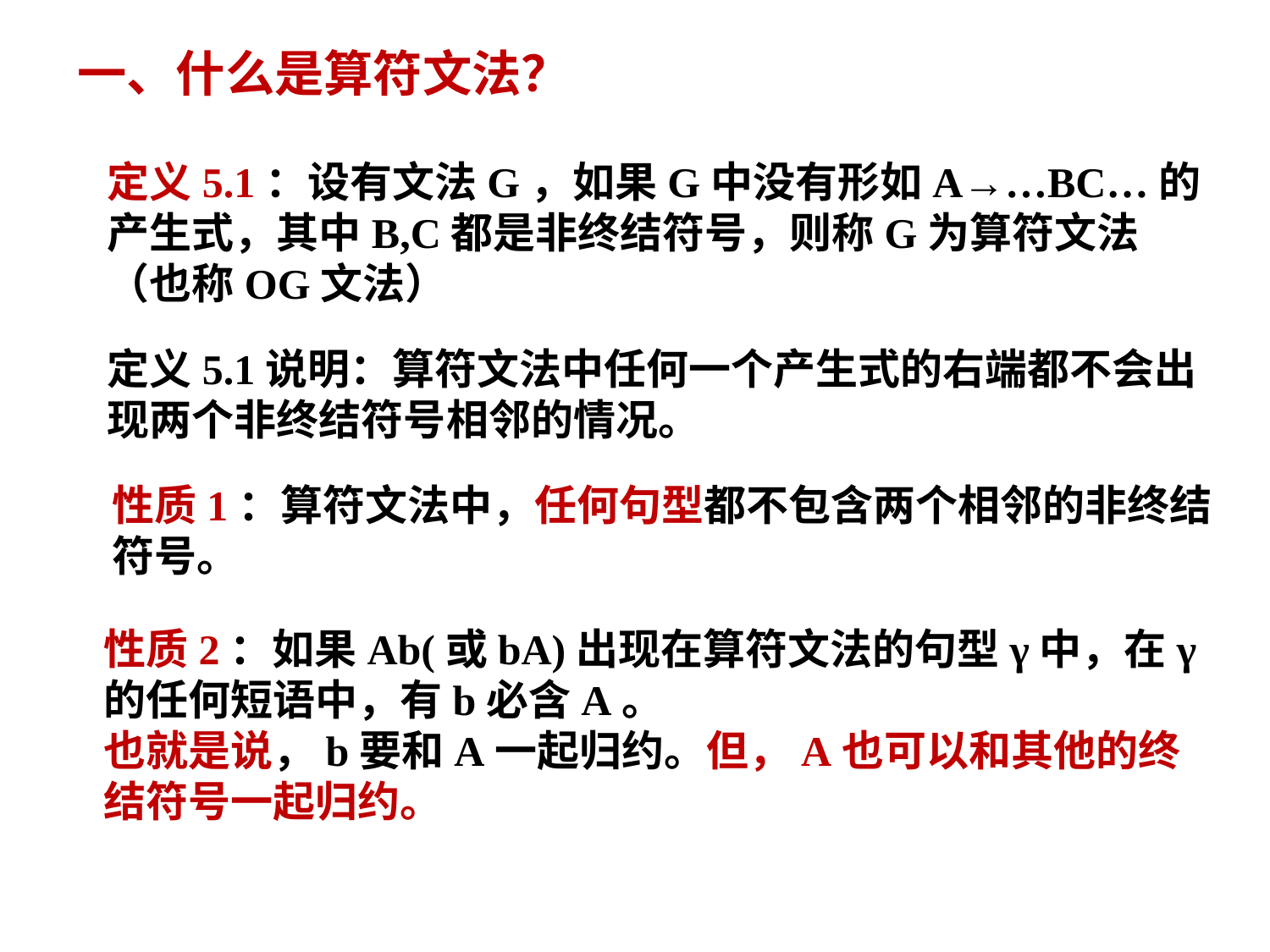

一、什么是算符文法？
定义5.1：设有文法G，如果G中没有形如A→…BC…的产生式，其中B,C都是非终结符号，则称G为算符文法（也称OG文法）
定义5.1说明：算符文法中任何一个产生式的右端都不会出现两个非终结符号相邻的情况。

性质1：算符文法中，任何句型都不包含两个相邻的非终结符号。
性质2：如果Ab(或bA)出现在算符文法的句型γ中，在γ的任何短语中，有b必含A。
也就是说，b要和A一起归约。但，A也可以和其他的终结符号一起归约。